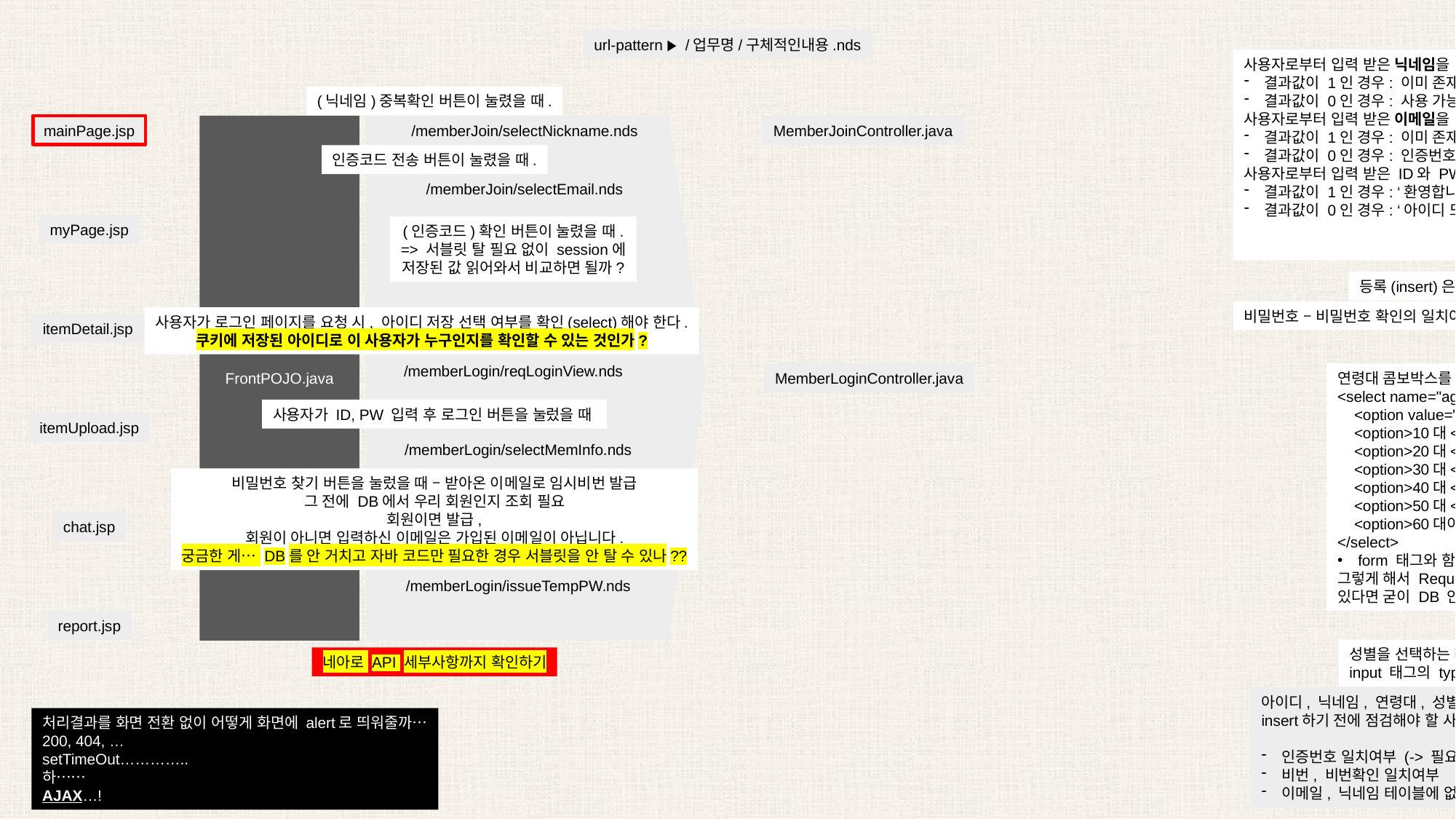

url-pattern ▶  /업무명/구체적인내용.nds
사용자로부터 입력 받은 닉네임을 [DB]에서 조회한다.
결과값이 1인 경우: 이미 존재하는 닉네임
결과값이 0인 경우: 사용 가능한 닉네임
사용자로부터 입력 받은 이메일을 [DB]에서 조회한다.
결과값이 1인 경우: 이미 존재하는 회원
결과값이 0인 경우: 인증번호 메일 전송
사용자로부터 입력 받은 ID와 PW를 [DB]에서 조회한다.
결과값이 1인 경우: ‘환영합니다. xxx님‘ -> 메인페이지로 이동
결과값이 0인 경우: ‘아이디 또는 비밀번호를 확인해주세요.’

(닉네임)중복확인 버튼이 눌렸을 때.

mainPage.jsp
FrontPOJO.java
/memberJoin/selectNickname.nds
MemberJoinController.java
인증코드 전송 버튼이 눌렸을 때.
/memberJoin/selectEmail.nds
myPage.jsp
(인증코드)확인 버튼이 눌렸을 때. => 서블릿 탈 필요 없이 session에 저장된 값 읽어와서 비교하면 될까?
등록(insert)은 맨 마지막에 함
비밀번호 – 비밀번호 확인의 일치여부는 Front쪽에서 판단 가능
사용자가 로그인 페이지를 요청 시, 아이디 저장 선택 여부를 확인(select)해야 한다.
쿠키에 저장된 아이디로 이 사용자가 누구인지를 확인할 수 있는 것인가?
itemDetail.jsp
/memberLogin/reqLoginView.nds
연령대 콤보박스를 생성하는 코드(Front)
<select name="ages" id="age-select">
    <option value="">연령대</option>
    <option>10대</option>
    <option>20대</option>
    <option>30대</option>
    <option>40대</option>
    <option>50대</option>
    <option>60대이상</option>
</select>
form 태그와 함께 쓰일 수 있다고 하는 것 같은데
그렇게 해서 Request 객체에 선택된 값을 담을 수
있다면 굳이 DB 안 갔다 와도 될 것 같다.
MemberLoginController.java
사용자가 ID, PW 입력 후 로그인 버튼을 눌렀을 때
itemUpload.jsp
/memberLogin/selectMemInfo.nds
비밀번호 찾기 버튼을 눌렀을 때 – 받아온 이메일로 임시비번 발급
그 전에 DB에서 우리 회원인지 조회 필요
회원이면 발급,
회원이 아니면 입력하신 이메일은 가입된 이메일이 아닙니다.
궁금한 게… DB를 안 거치고 자바 코드만 필요한 경우 서블릿을 안 탈 수 있나??
chat.jsp
/memberLogin/issueTempPW.nds
report.jsp
성별을 선택하는 라디오 버튼은
input 태그의 type을 radio로 설정하면 되는 듯
네아로 API 세부사항까지 확인하기
아이디, 닉네임, 연령대, 성별은 테이블에 insert되어야 함.
insert하기 전에 점검해야 할 사항

인증번호 일치여부 (-> 필요X 왜냐면 비활성화 할 것임)
비번, 비번확인 일치여부
이메일, 닉네임 테이블에 없는지 select
처리결과를 화면 전환 없이 어떻게 화면에 alert로 띄워줄까…
200, 404, …
setTimeOut…………..
하……
AJAX…!